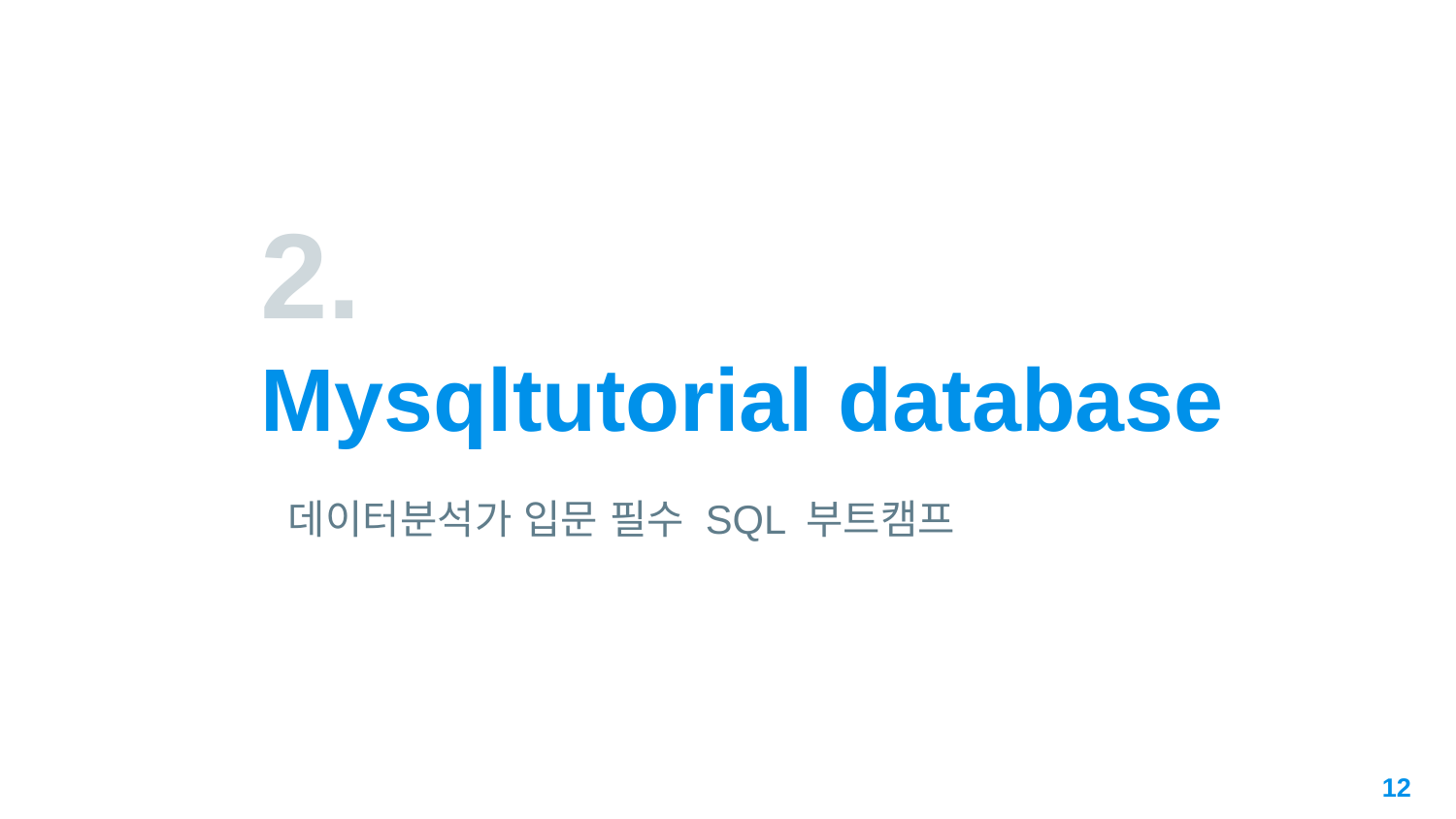

# 2.
Mysqltutorial database
 데이터분석가 입문 필수 SQL 부트캠프
12